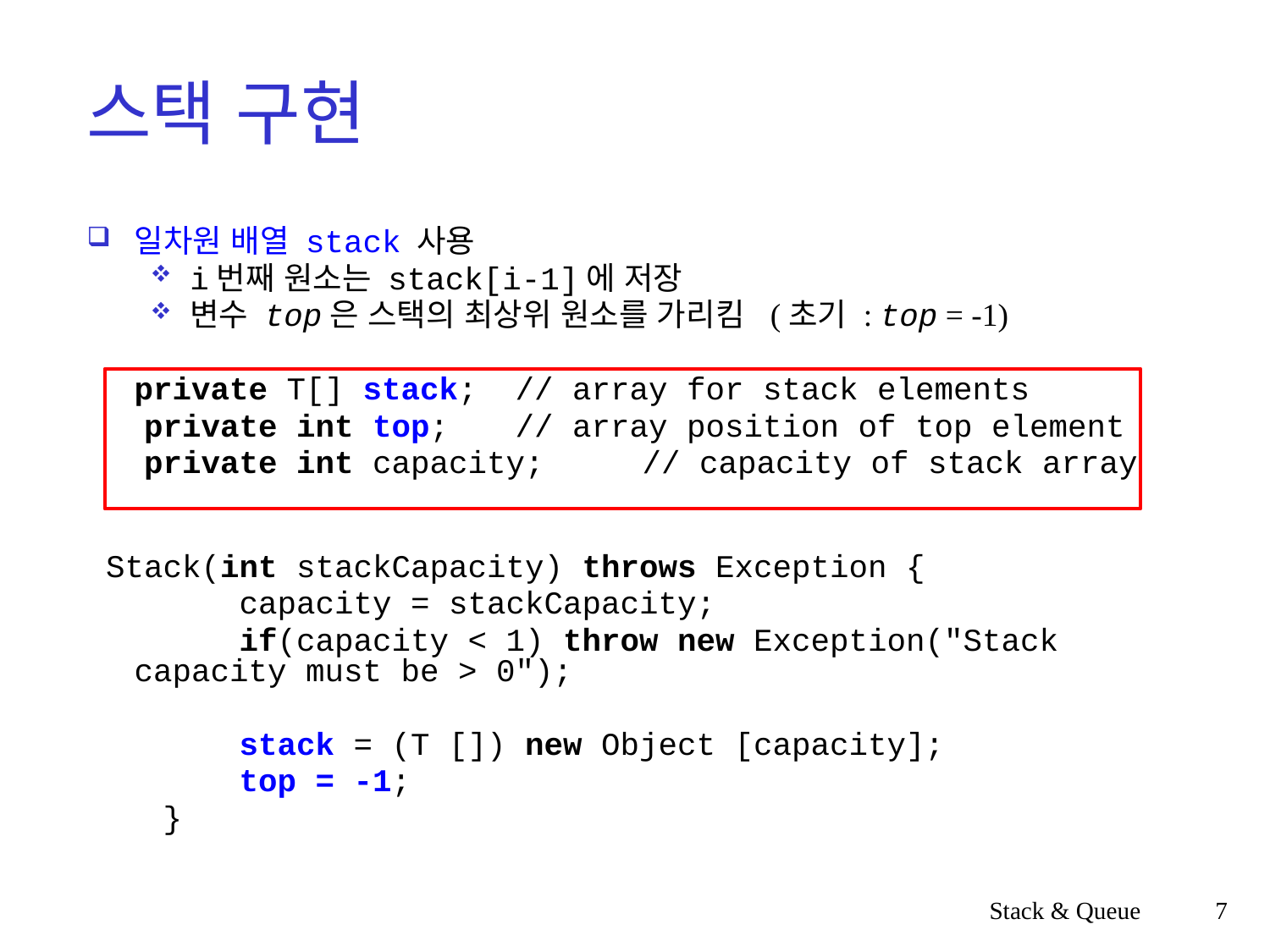

# 스택 구현
일차원 배열 stack 사용
i번째 원소는 stack[i-1]에 저장
변수 top은 스택의 최상위 원소를 가리킴  (초기 : top = -1)

	private T[] stack;	// array for stack elements
   private int top;	// array position of top element
   private int capacity;	// capacity of stack array

 Stack(int stackCapacity) throws Exception {
        capacity = stackCapacity;
        if(capacity < 1) throw new Exception("Stack capacity must be > 0");

        stack = (T []) new Object [capacity];
        top = -1;
    }

Stack & Queue
7